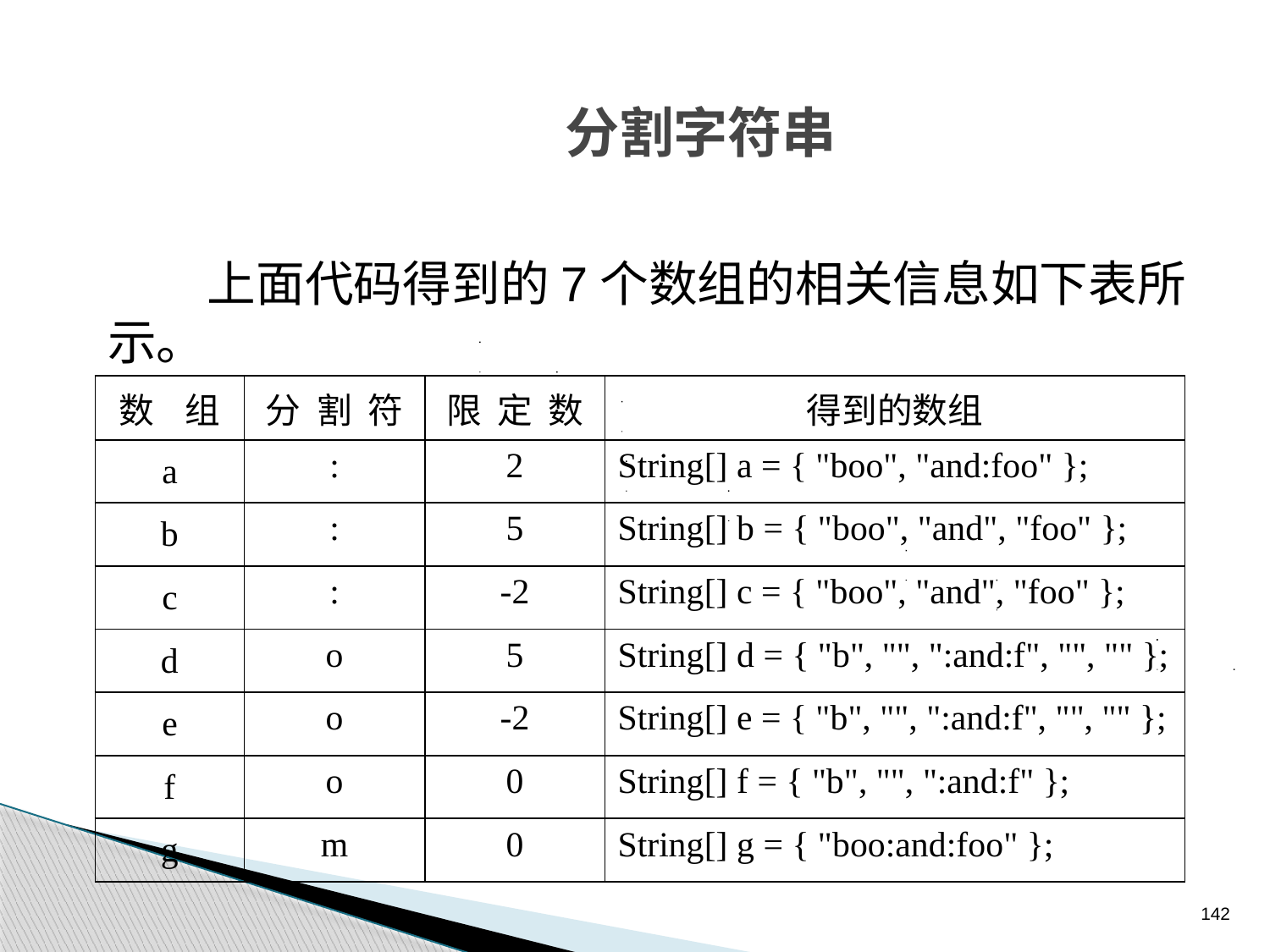

# 分割字符串

上面代码得到的7个数组的相关信息如下表所示。

| 数 组 | 分 割 符 | 限 定 数 | 得到的数组 |
| --- | --- | --- | --- |
| a | : | 2 | String[] a = { "boo", "and:foo" }; |
| b | : | 5 | String[] b = { "boo", "and", "foo" }; |
| c | : | -2 | String[] c = { "boo", "and", "foo" }; |
| d | o | 5 | String[] d = { "b", "", ":and:f", "", "" }; |
| e | o | -2 | String[] e = { "b", "", ":and:f", "", "" }; |
| f | o | 0 | String[] f = { "b", "", ":and:f" }; |
| g | m | 0 | String[] g = { "boo:and:foo" }; |

142